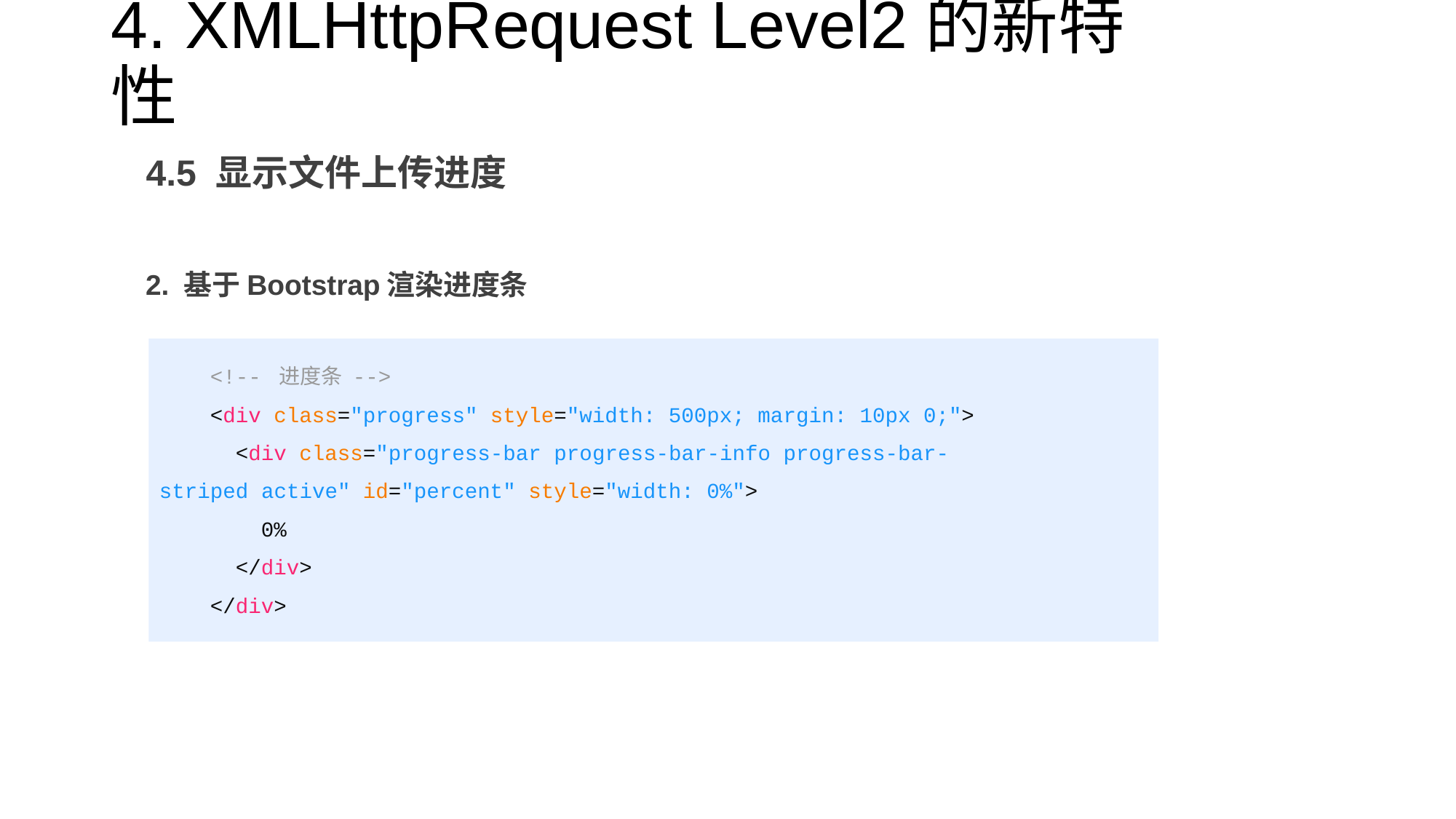

# 4. XMLHttpRequest Level2的新特性
4.5 显示文件上传进度
2. 基于Bootstrap渲染进度条

    <!-- 进度条 -->
    <div class="progress" style="width: 500px; margin: 10px 0;">
      <div class="progress-bar progress-bar-info progress-bar-striped active" id="percent" style="width: 0%">
        0%
      </div>
    </div>